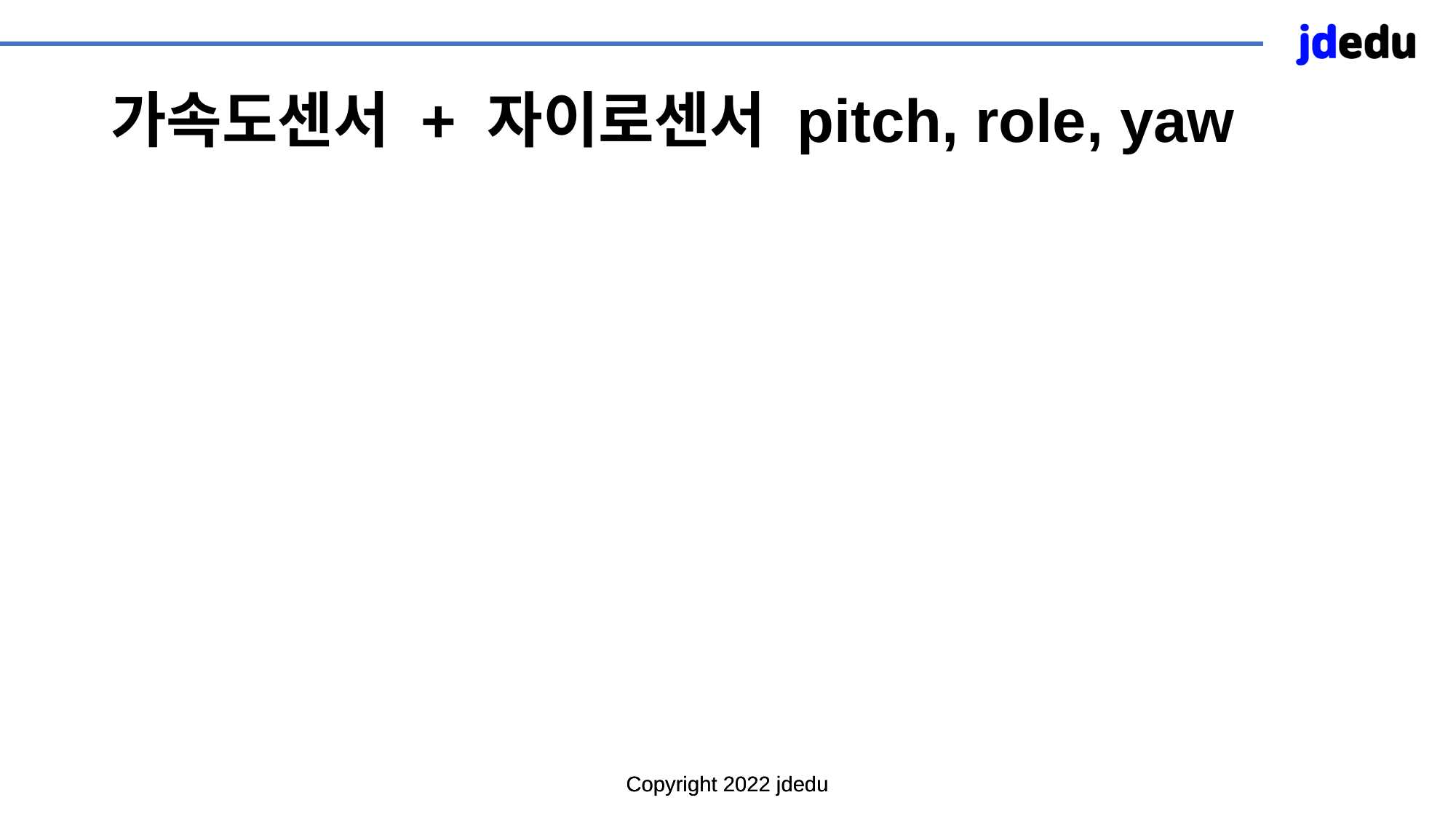

# 가속도센서 + 자이로센서 pitch, role, yaw